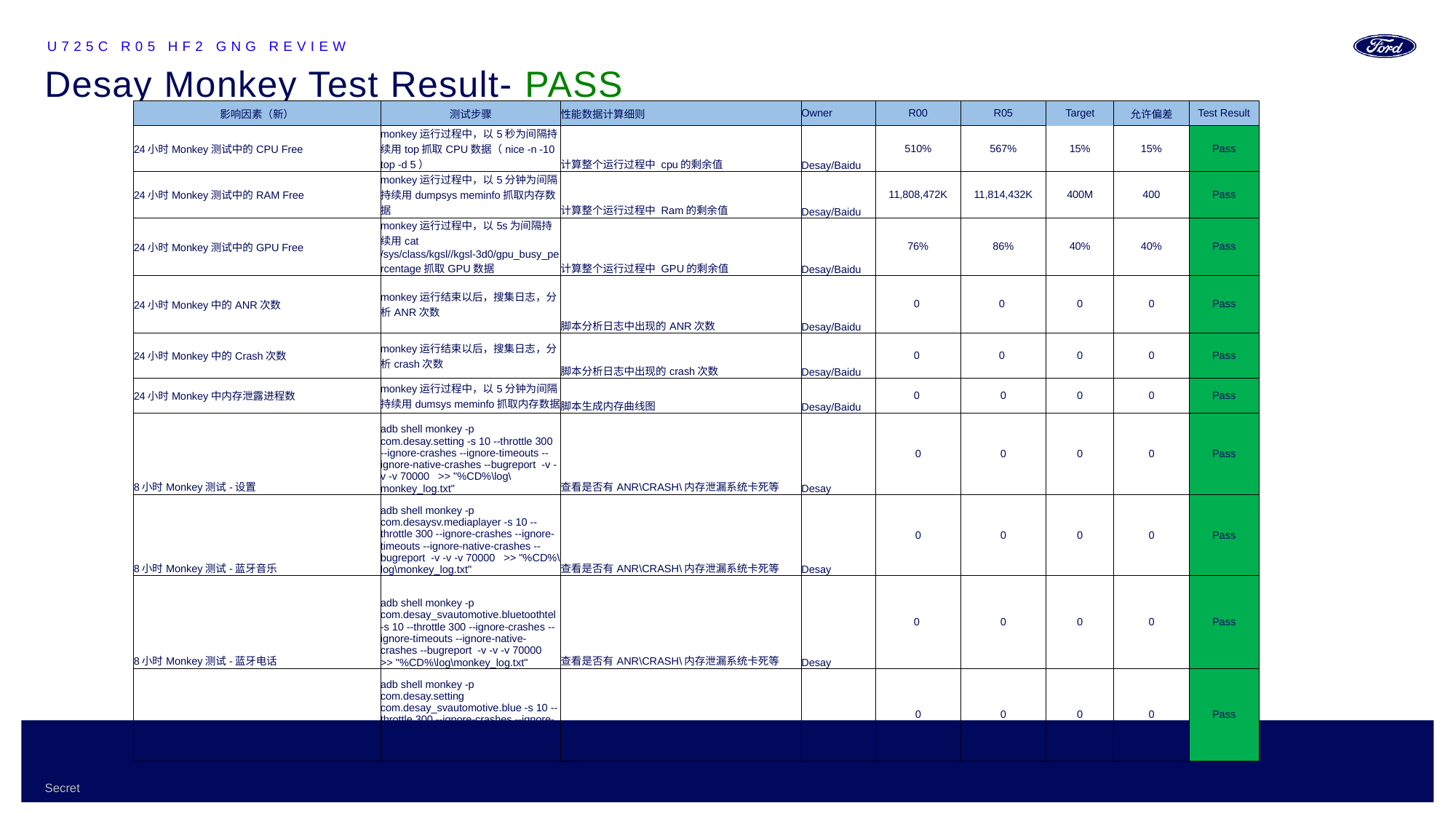

U725C R05 HF2 GNG Review
# Desay Monkey Test Result- PASS
| 影响因素（新） | 测试步骤 | 性能数据计算细则 | Owner | R00 | R05 | Target | 允许偏差 | Test Result |
| --- | --- | --- | --- | --- | --- | --- | --- | --- |
| 24小时Monkey测试中的CPU Free | monkey运行过程中，以5秒为间隔持续用top抓取CPU数据（nice -n -10 top -d 5） | 计算整个运行过程中 cpu的剩余值 | Desay/Baidu | 510% | 567% | 15% | 15% | Pass |
| 24小时Monkey测试中的RAM Free | monkey运行过程中，以5分钟为间隔持续用dumpsys meminfo抓取内存数据 | 计算整个运行过程中 Ram的剩余值 | Desay/Baidu | 11,808,472K | 11,814,432K | 400M | 400 | Pass |
| 24小时Monkey测试中的GPU Free | monkey运行过程中，以5s为间隔持续用cat /sys/class/kgsl//kgsl-3d0/gpu\_busy\_percentage抓取GPU数据 | 计算整个运行过程中 GPU的剩余值 | Desay/Baidu | 76% | 86% | 40% | 40% | Pass |
| 24小时Monkey中的ANR次数 | monkey运行结束以后，搜集日志，分析ANR次数 | 脚本分析日志中出现的ANR次数 | Desay/Baidu | 0 | 0 | 0 | 0 | Pass |
| 24小时Monkey中的Crash次数 | monkey运行结束以后，搜集日志，分析crash次数 | 脚本分析日志中出现的crash次数 | Desay/Baidu | 0 | 0 | 0 | 0 | Pass |
| 24小时Monkey中内存泄露进程数 | monkey运行过程中，以5分钟为间隔持续用dumsys meminfo抓取内存数据 | 脚本生成内存曲线图 | Desay/Baidu | 0 | 0 | 0 | 0 | Pass |
| 8小时Monkey测试-设置 | adb shell monkey -p com.desay.setting -s 10 --throttle 300 --ignore-crashes --ignore-timeouts --ignore-native-crashes --bugreport -v -v -v 70000 >> "%CD%\log\monkey\_log.txt" | 查看是否有ANR\CRASH\内存泄漏系统卡死等 | Desay | 0 | 0 | 0 | 0 | Pass |
| 8小时Monkey测试-蓝牙音乐 | adb shell monkey -p com.desaysv.mediaplayer -s 10 --throttle 300 --ignore-crashes --ignore-timeouts --ignore-native-crashes --bugreport -v -v -v 70000 >> "%CD%\log\monkey\_log.txt" | 查看是否有ANR\CRASH\内存泄漏系统卡死等 | Desay | 0 | 0 | 0 | 0 | Pass |
| 8小时Monkey测试-蓝牙电话 | adb shell monkey -p com.desay\_svautomotive.bluetoothtel -s 10 --throttle 300 --ignore-crashes --ignore-timeouts --ignore-native-crashes --bugreport -v -v -v 70000 >> "%CD%\log\monkey\_log.txt" | 查看是否有ANR\CRASH\内存泄漏系统卡死等 | Desay | 0 | 0 | 0 | 0 | Pass |
| 8小时Monkey测试（其他所属应用） | adb shell monkey -p com.desay.setting com.desay\_svautomotive.blue -s 10 --throttle 300 --ignore-crashes --ignore-timeouts --ignore-native-crashes --bugreport -v -v -v 70000 >> "%CD%\log\monkey\_log.txt" | 查看是否有ANR\CRASH\内存泄漏系统卡死等 | Desay | 0 | 0 | 0 | 0 | Pass |
22